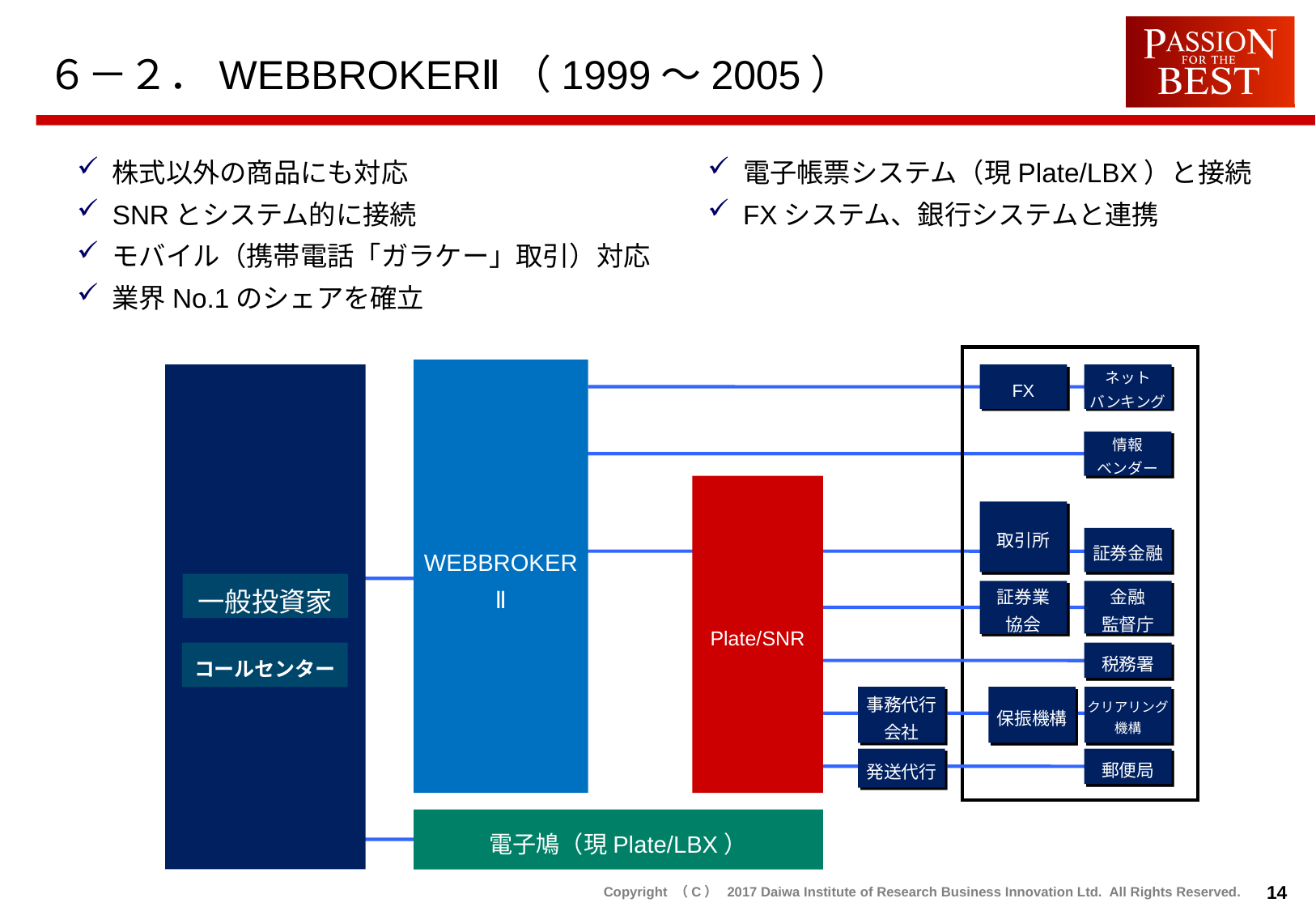

６－２．WEBBROKERⅡ（1999～2005）
株式以外の商品にも対応
SNRとシステム的に接続
モバイル（携帯電話「ガラケー」取引）対応
業界No.1のシェアを確立
電子帳票システム（現Plate/LBX）と接続
FXシステム、銀行システムと連携

WEBBROKER
Ⅱ

FX
ネット
バンキング

情報
ベンダー

Plate/SNR
取引所
証券金融

一般投資家

証券業
協会
金融
監督庁

コールセンター
税務署

事務代行
会社
保振機構
クリアリング
機構

発送代行
郵便局

電子鳩（現Plate/LBX）